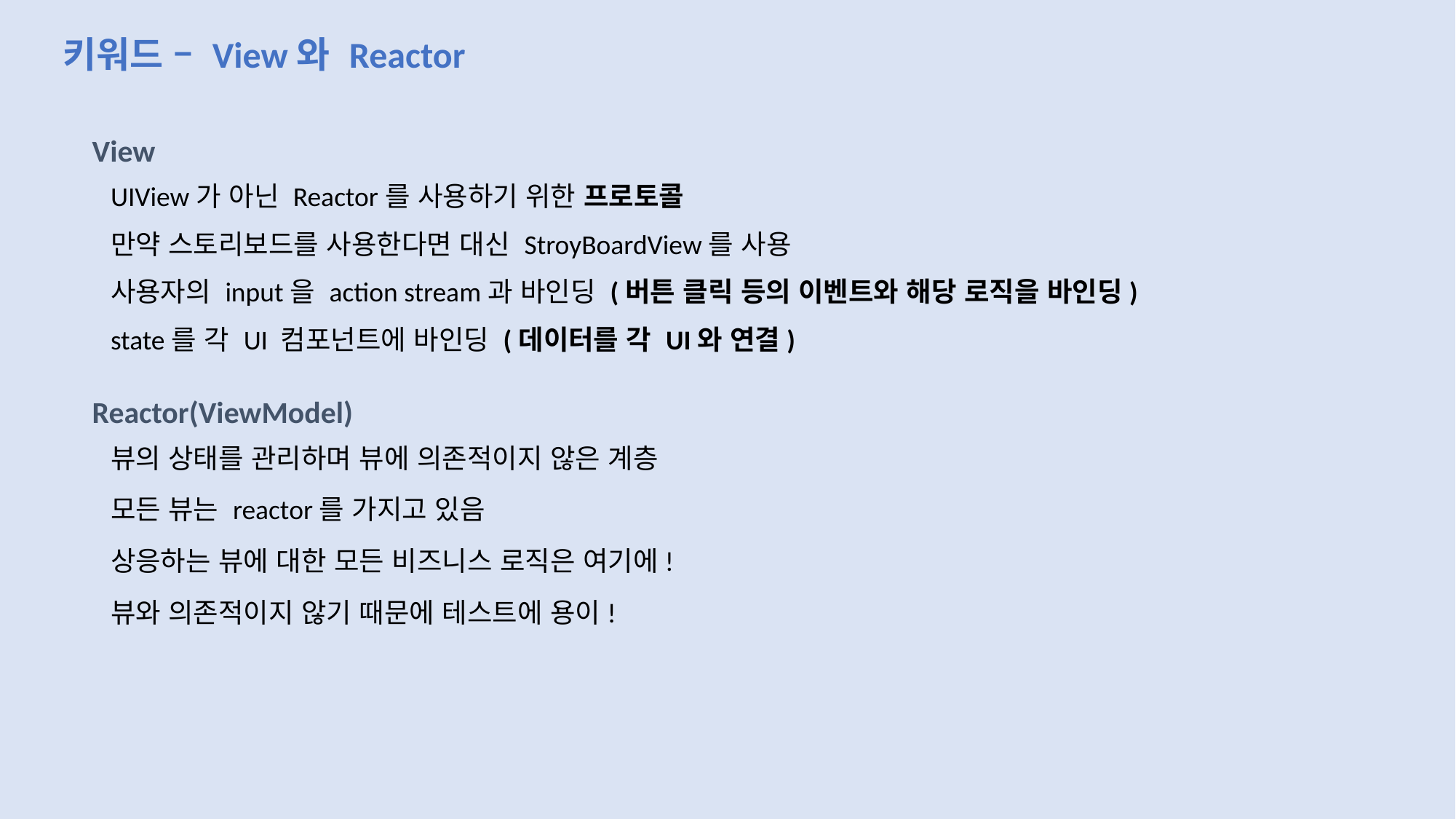

키워드 – View와 Reactor
View
UIView가 아닌 Reactor를 사용하기 위한 프로토콜
만약 스토리보드를 사용한다면 대신 StroyBoardView를 사용
사용자의 input을 action stream과 바인딩 (버튼 클릭 등의 이벤트와 해당 로직을 바인딩)
state를 각 UI 컴포넌트에 바인딩 (데이터를 각 UI와 연결)
Reactor(ViewModel)
뷰의 상태를 관리하며 뷰에 의존적이지 않은 계층
모든 뷰는 reactor를 가지고 있음
상응하는 뷰에 대한 모든 비즈니스 로직은 여기에!
뷰와 의존적이지 않기 때문에 테스트에 용이!